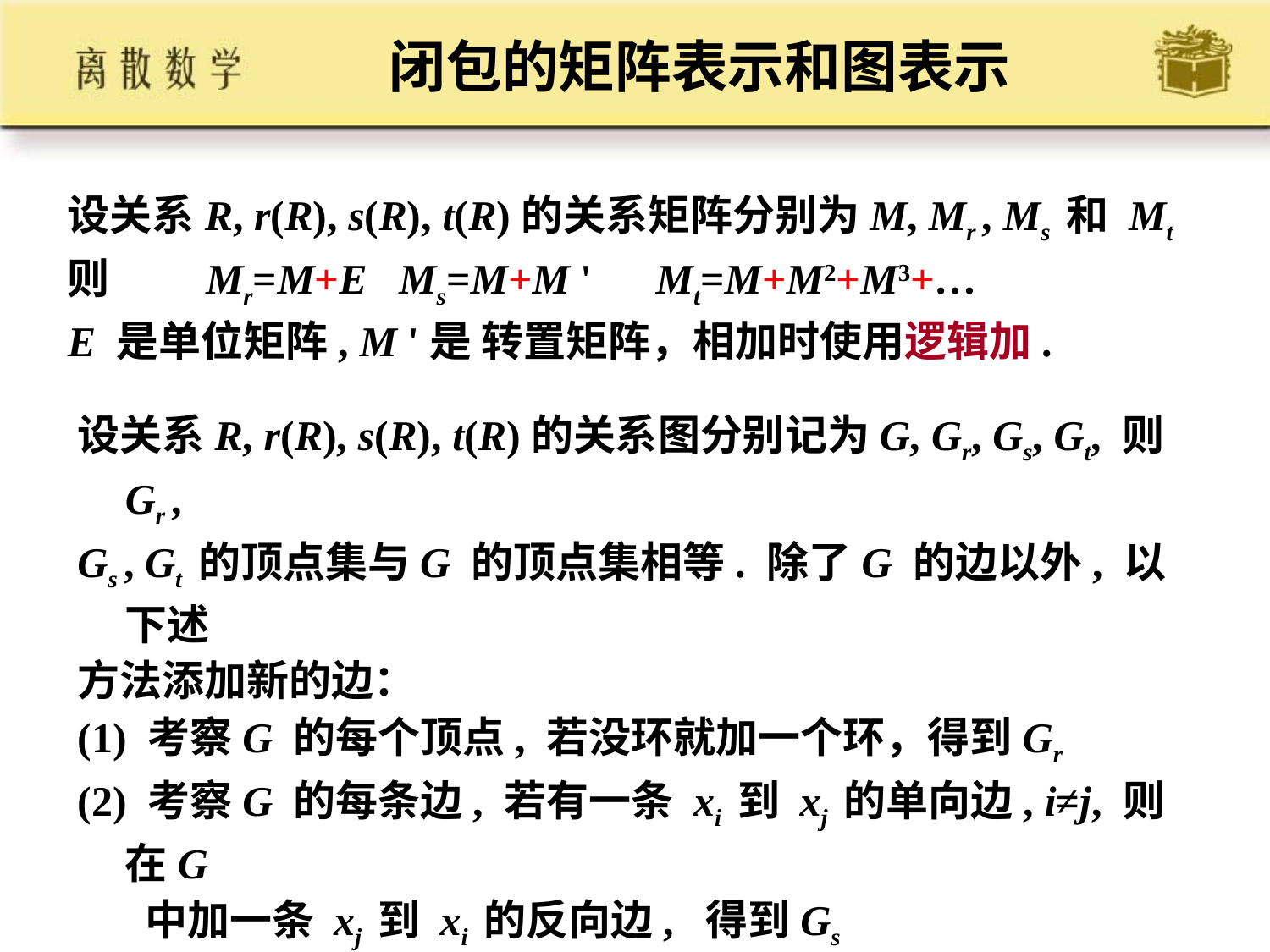

# 闭包的矩阵表示和图表示
设关系R, r(R), s(R), t(R)的关系矩阵分别为M, Mr , Ms 和 Mt
则         Mr=M+E   Ms=M+M '      Mt=M+M2+M3+…
E 是单位矩阵, M '是 转置矩阵，相加时使用逻辑加.
设关系R, r(R), s(R), t(R)的关系图分别记为G, Gr, Gs, Gt, 则Gr ,
Gs , Gt 的顶点集与G 的顶点集相等. 除了G 的边以外, 以下述
方法添加新的边：
(1) 考察G 的每个顶点, 若没环就加一个环，得到Gr
(2) 考察G 的每条边, 若有一条 xi 到 xj 的单向边, i≠j, 则在G
      中加一条 xj 到 xi 的反向边,  得到Gs
(3) 考察G 的每个顶点 xi, 找 xi 可达的所有顶点 xj (允许i=j )，
      如果没有从 xi  到 xj  的边, 就加上这条边, 得到图Gt
71